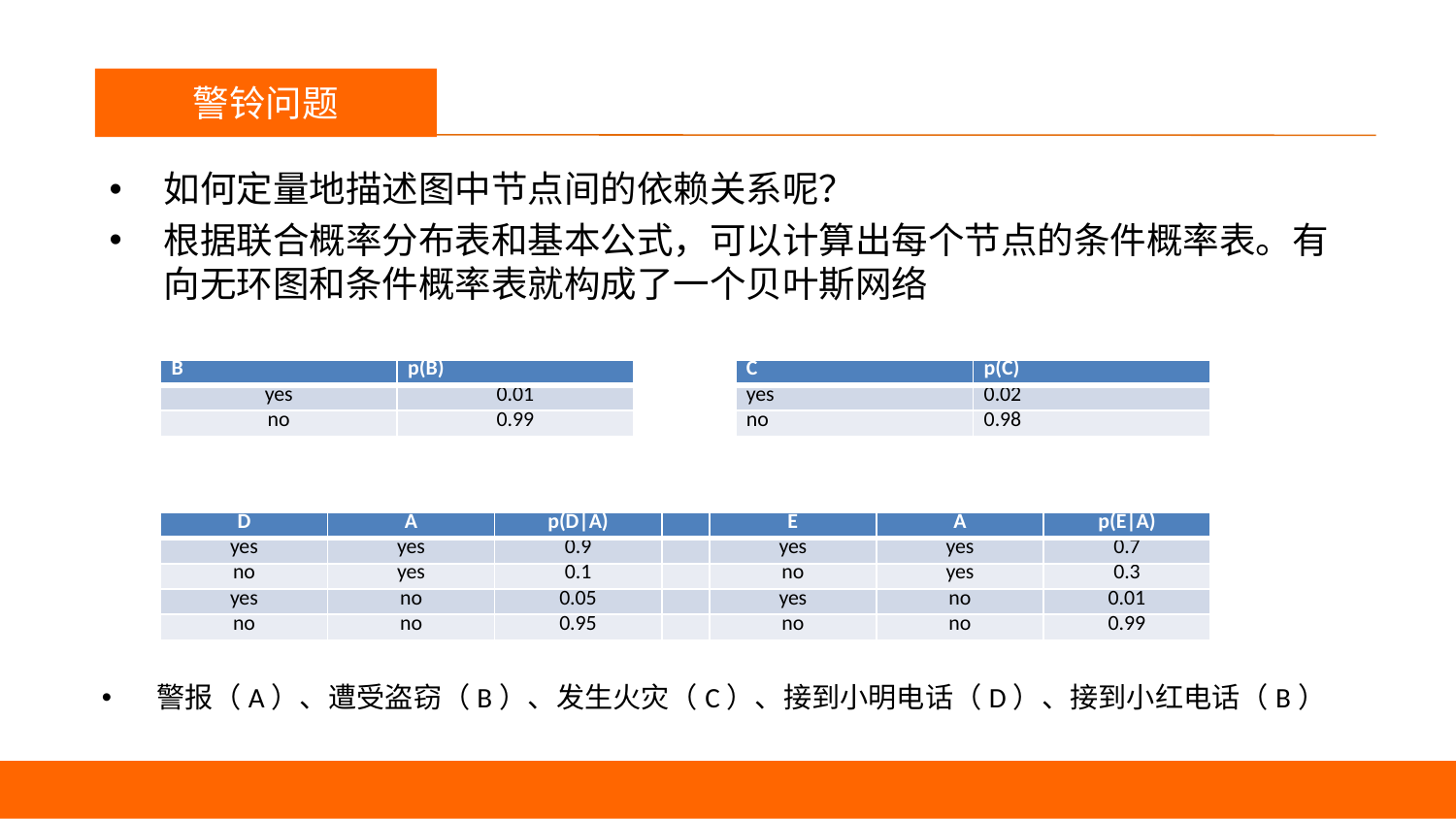

议程
警铃问题

如何定量地描述图中节点间的依赖关系呢？
根据联合概率分布表和基本公式，可以计算出每个节点的条件概率表。有向无环图和条件概率表就构成了一个贝叶斯网络
| B | p(B) |
| --- | --- |
| yes | 0.01 |
| no | 0.99 |
| C | p(C) |
| --- | --- |
| yes | 0.02 |
| no | 0.98 |
| D | A | p(D|A) |  | E | A | p(E|A) |
| --- | --- | --- | --- | --- | --- | --- |
| yes | yes | 0.9 |  | yes | yes | 0.7 |
| no | yes | 0.1 |  | no | yes | 0.3 |
| yes | no | 0.05 |  | yes | no | 0.01 |
| no | no | 0.95 |  | no | no | 0.99 |
警报（A）、遭受盗窃（B）、发生火灾（C）、接到小明电话（D）、接到小红电话（B）